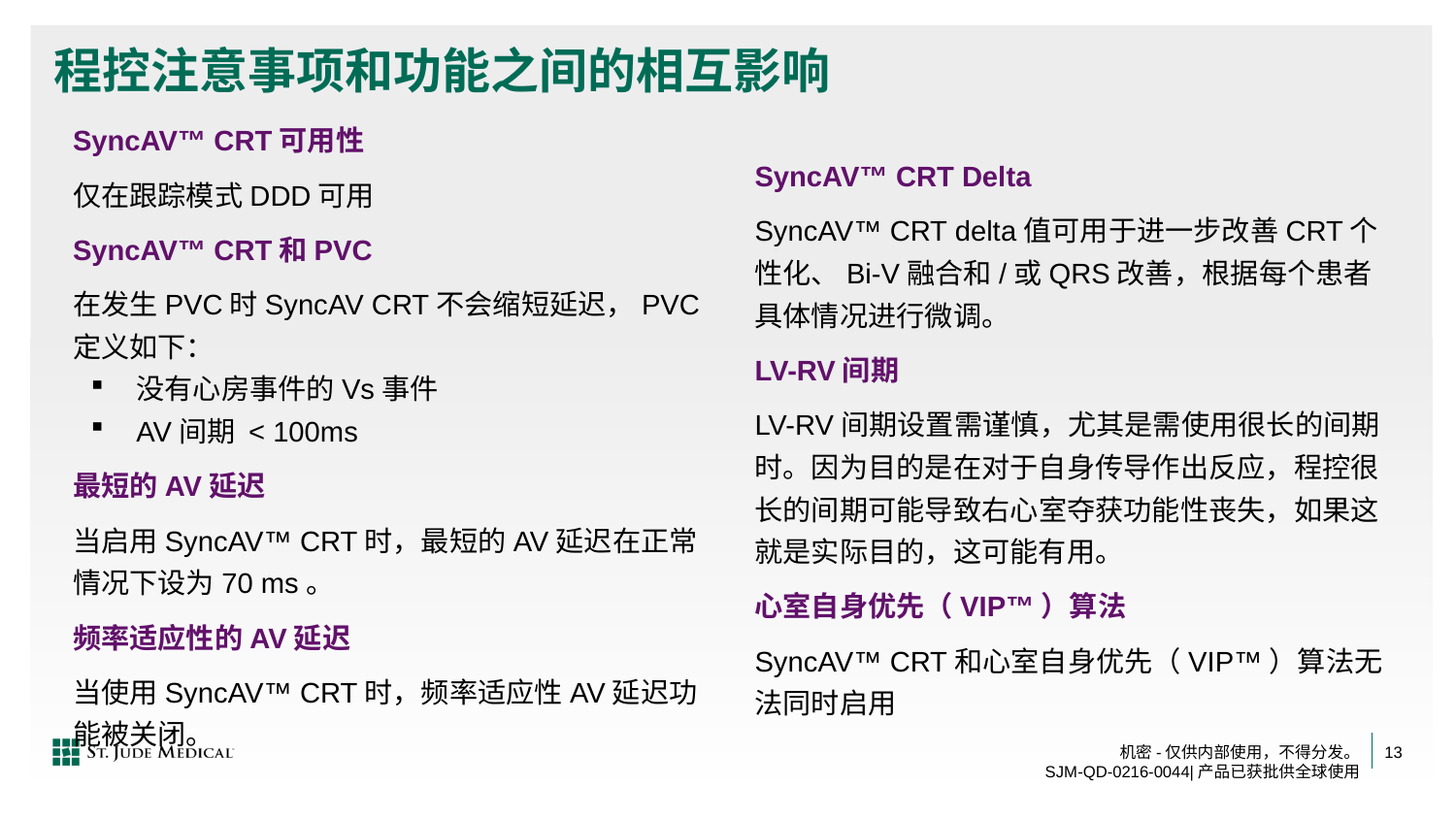

# 程控注意事项和功能之间的相互影响
SyncAV™ CRT可用性
仅在跟踪模式DDD可用
SyncAV™ CRT和PVC
在发生PVC时SyncAV CRT不会缩短延迟，PVC定义如下：
没有心房事件的Vs事件
AV间期 < 100ms
最短的AV延迟
当启用SyncAV™ CRT时，最短的AV延迟在正常情况下设为70 ms。
频率适应性的AV延迟
当使用SyncAV™ CRT时，频率适应性AV延迟功能被关闭。
SyncAV™ CRT Delta
SyncAV™ CRT delta值可用于进一步改善CRT个性化、Bi-V融合和/或QRS改善，根据每个患者具体情况进行微调。
LV-RV间期
LV-RV间期设置需谨慎，尤其是需使用很长的间期时。因为目的是在对于自身传导作出反应，程控很长的间期可能导致右心室夺获功能性丧失，如果这就是实际目的，这可能有用。
心室自身优先（VIP™）算法
SyncAV™ CRT和心室自身优先（VIP™）算法无法同时启用

13